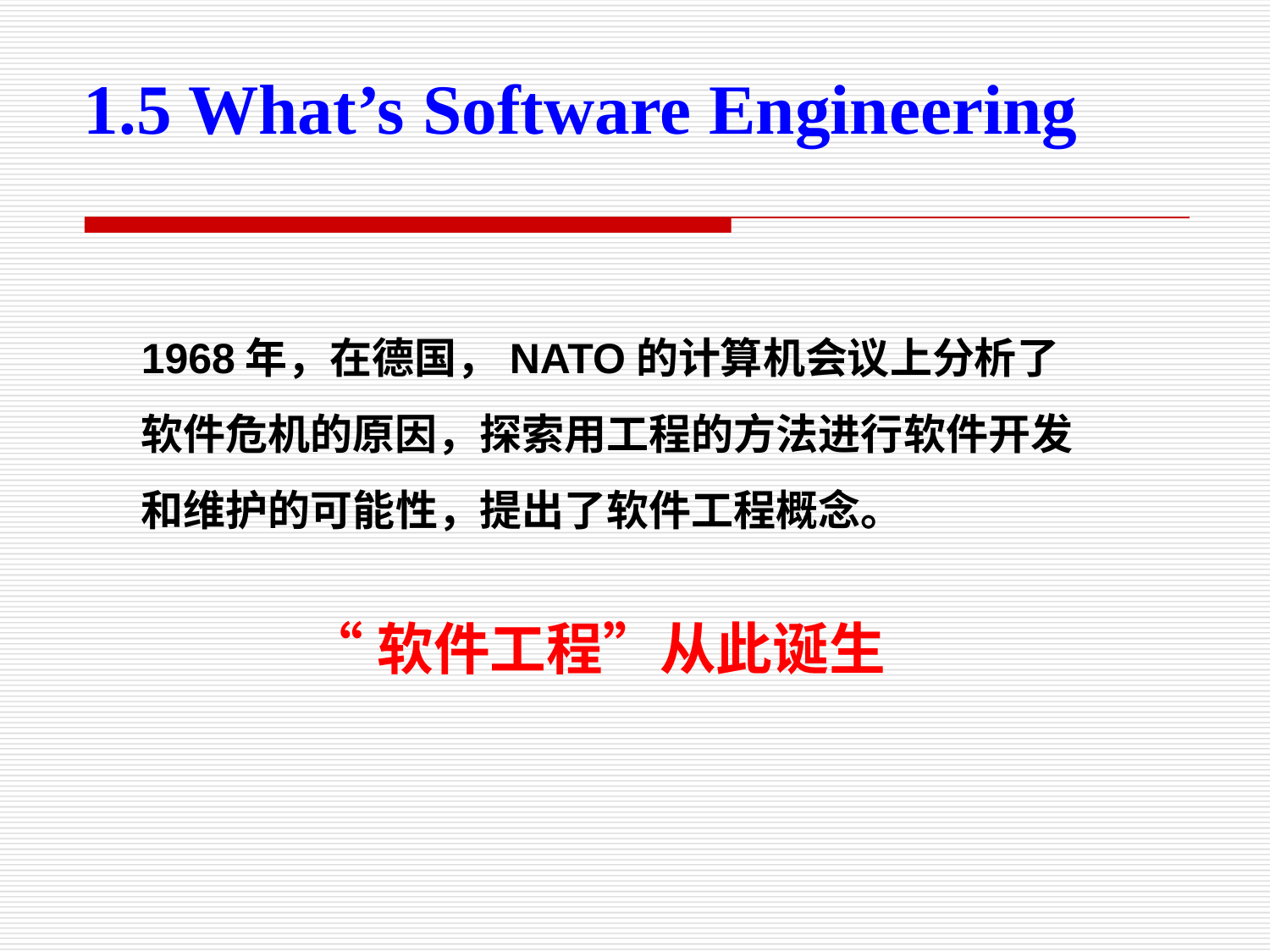

1.5 What’s Software Engineering

1968年，在德国，NATO的计算机会议上分析了软件危机的原因，探索用工程的方法进行软件开发和维护的可能性，提出了软件工程概念。
“软件工程”从此诞生